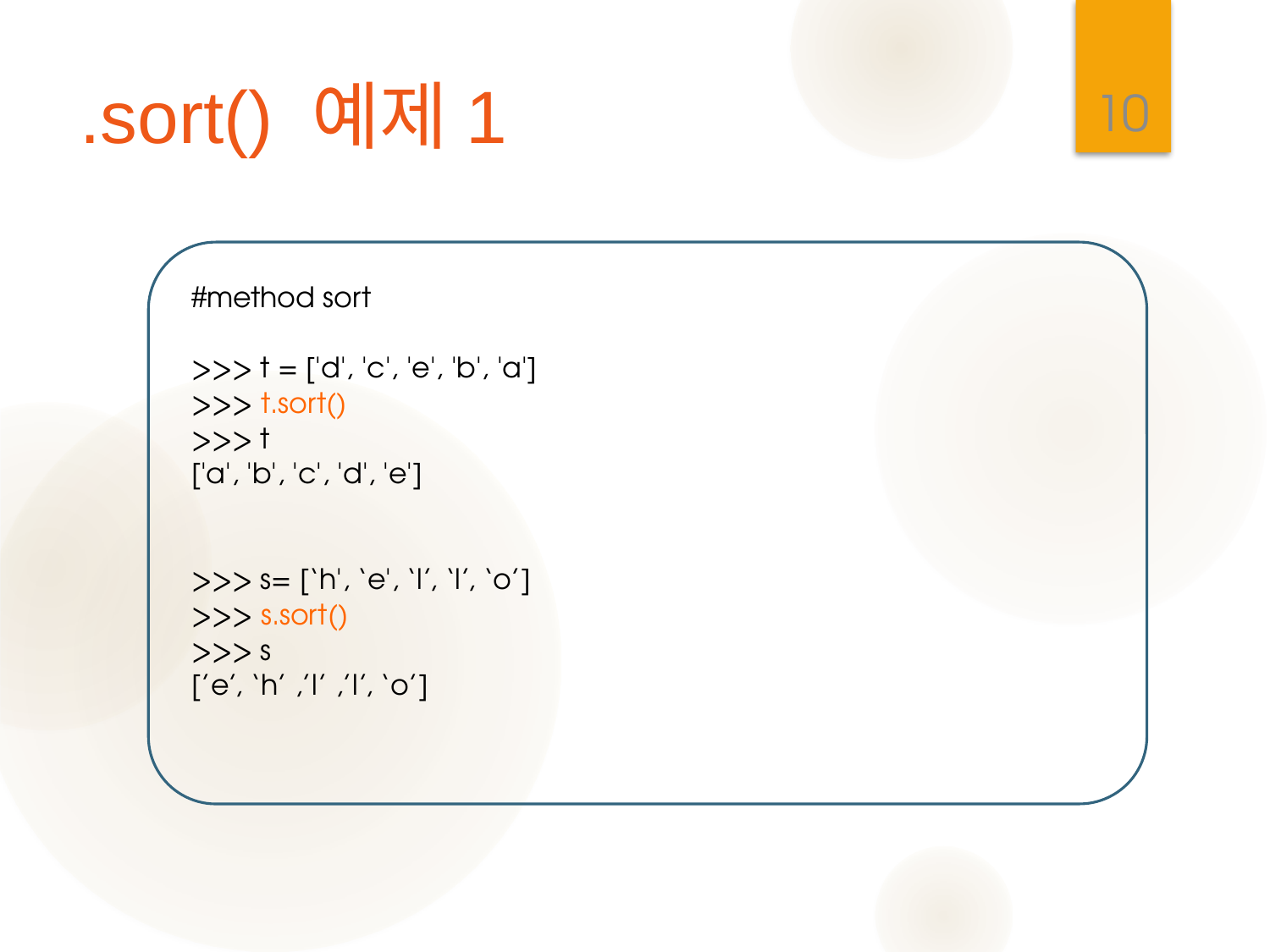

10
# .sort() 예제1

#method sort

>>> t = ['d', 'c', 'e', 'b', 'a']
>>> t.sort()
>>> t
['a', 'b', 'c', 'd', 'e']

>>> s= [‘h', ‘e', ‘l’, ‘l’, ‘o’]
>>> s.sort()
>>> s
[’e’, ‘h’ ,’l’ ,’l’, ‘o’]